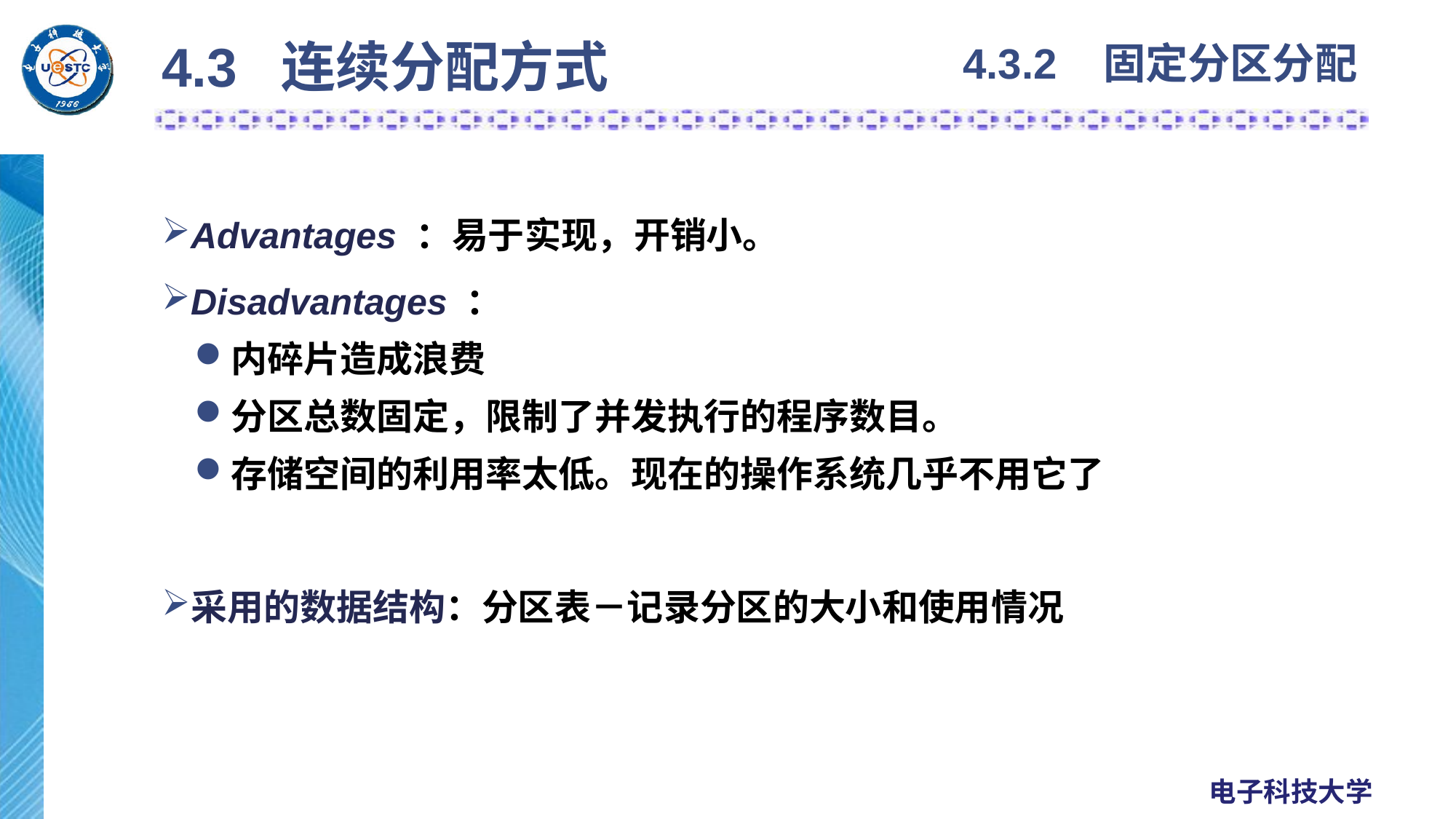

4.3  连续分配方式
4.3.2   固定分区分配
Advantages ：易于实现，开销小。
Disadvantages ：
内碎片造成浪费
分区总数固定，限制了并发执行的程序数目。
存储空间的利用率太低。现在的操作系统几乎不用它了

采用的数据结构：分区表－记录分区的大小和使用情况